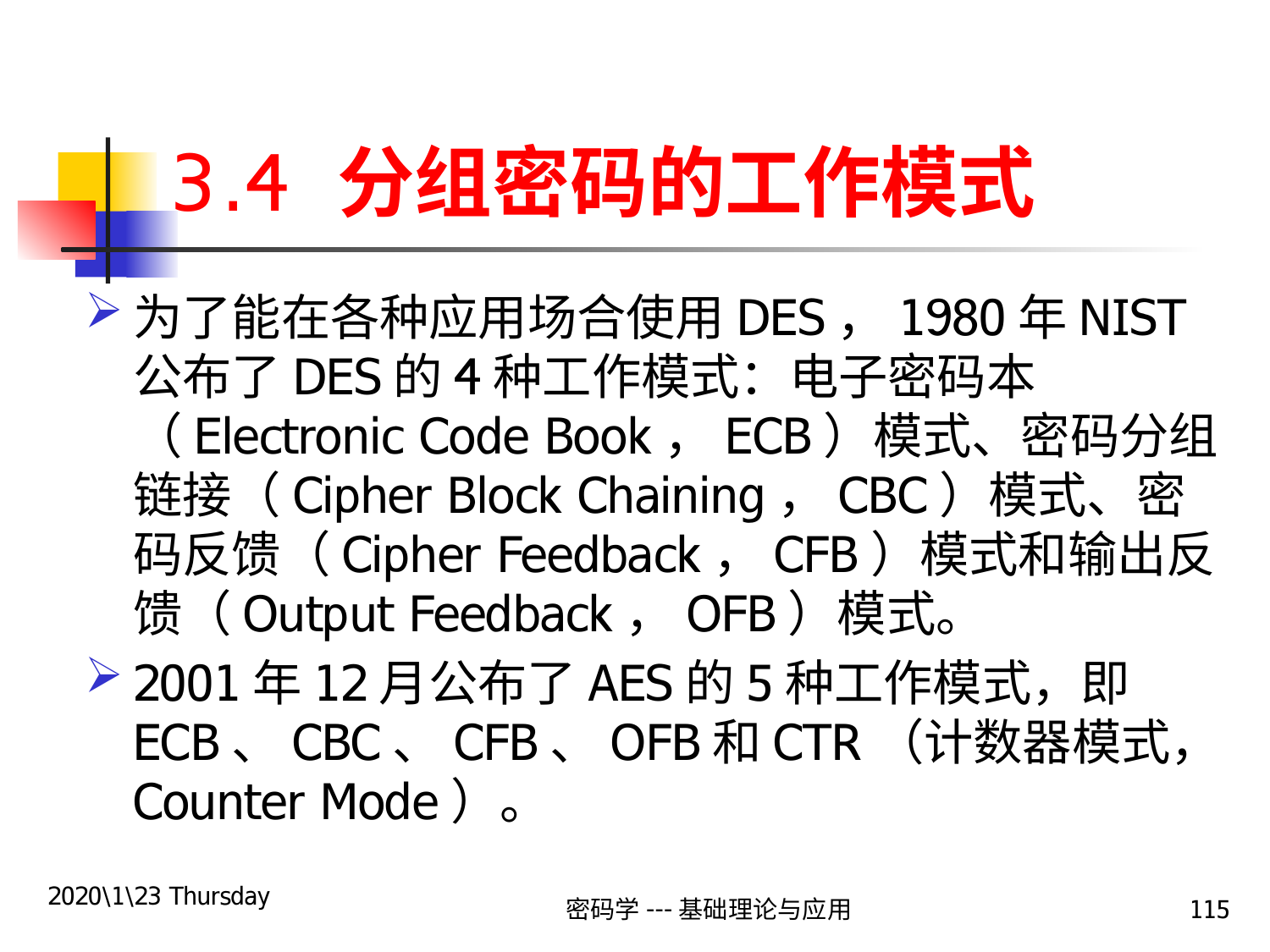

# 3.4 分组密码的工作模式
为了能在各种应用场合使用DES，1980年NIST公布了DES的4种工作模式：电子密码本（Electronic Code Book，ECB）模式、密码分组链接（Cipher Block Chaining，CBC）模式、密码反馈（Cipher Feedback，CFB）模式和输出反馈（Output Feedback，OFB）模式。
2001年12月公布了AES的5种工作模式，即ECB、CBC、CFB、OFB和CTR（计数器模式，Counter Mode）。
2020\1\23 Thursday
密码学---基础理论与应用
115